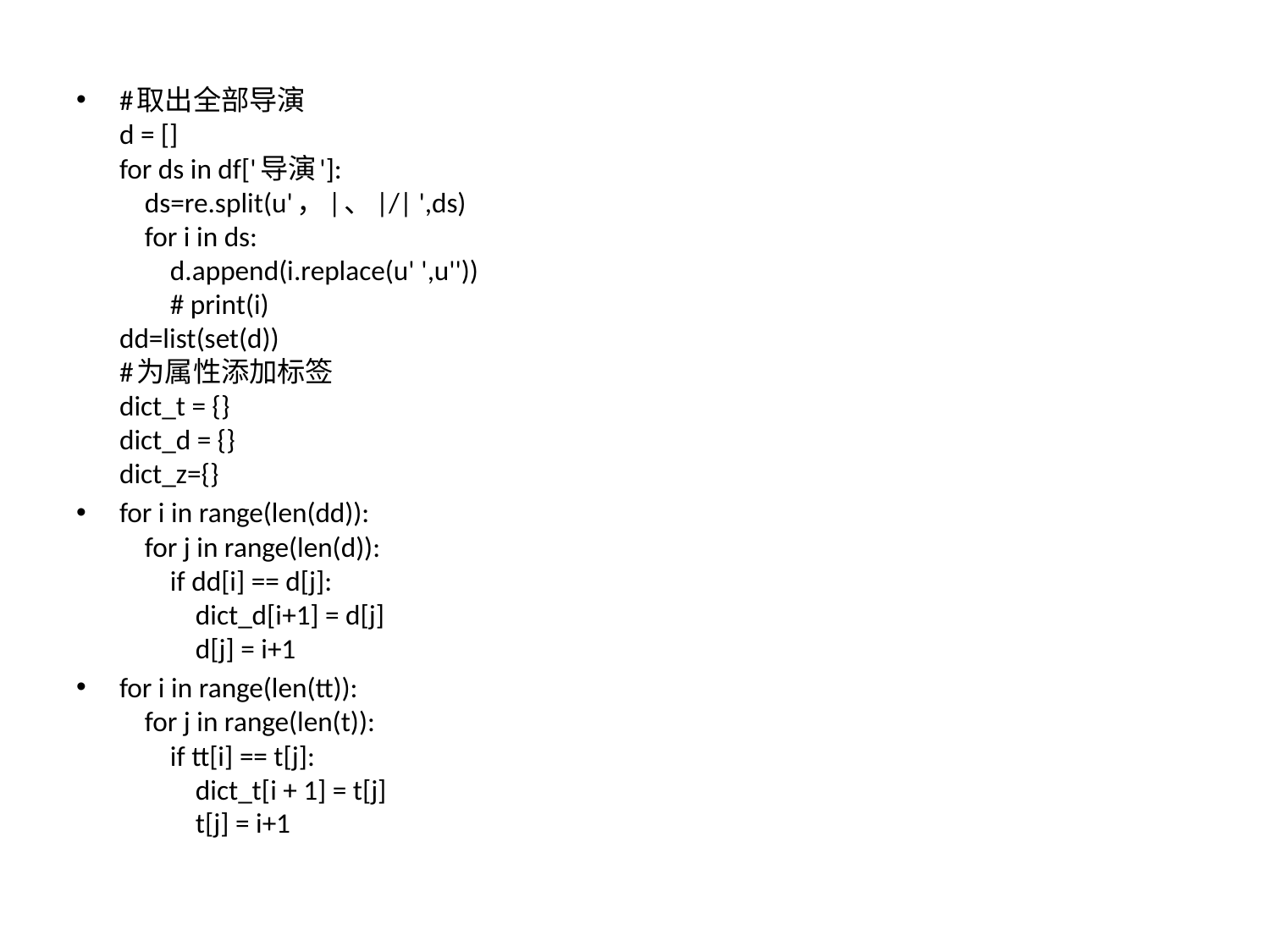

#取出全部导演
d = []
for ds in df['导演']:
    ds=re.split(u'，|、|/| ',ds)
    for i in ds:
        d.append(i.replace(u' ',u''))
        # print(i)
dd=list(set(d))
#为属性添加标签
dict_t = {}
dict_d = {}
dict_z={}
for i in range(len(dd)):
    for j in range(len(d)):
        if dd[i] == d[j]:
            dict_d[i+1] = d[j]
            d[j] = i+1
for i in range(len(tt)):
    for j in range(len(t)):
        if tt[i] == t[j]:
            dict_t[i + 1] = t[j]
            t[j] = i+1